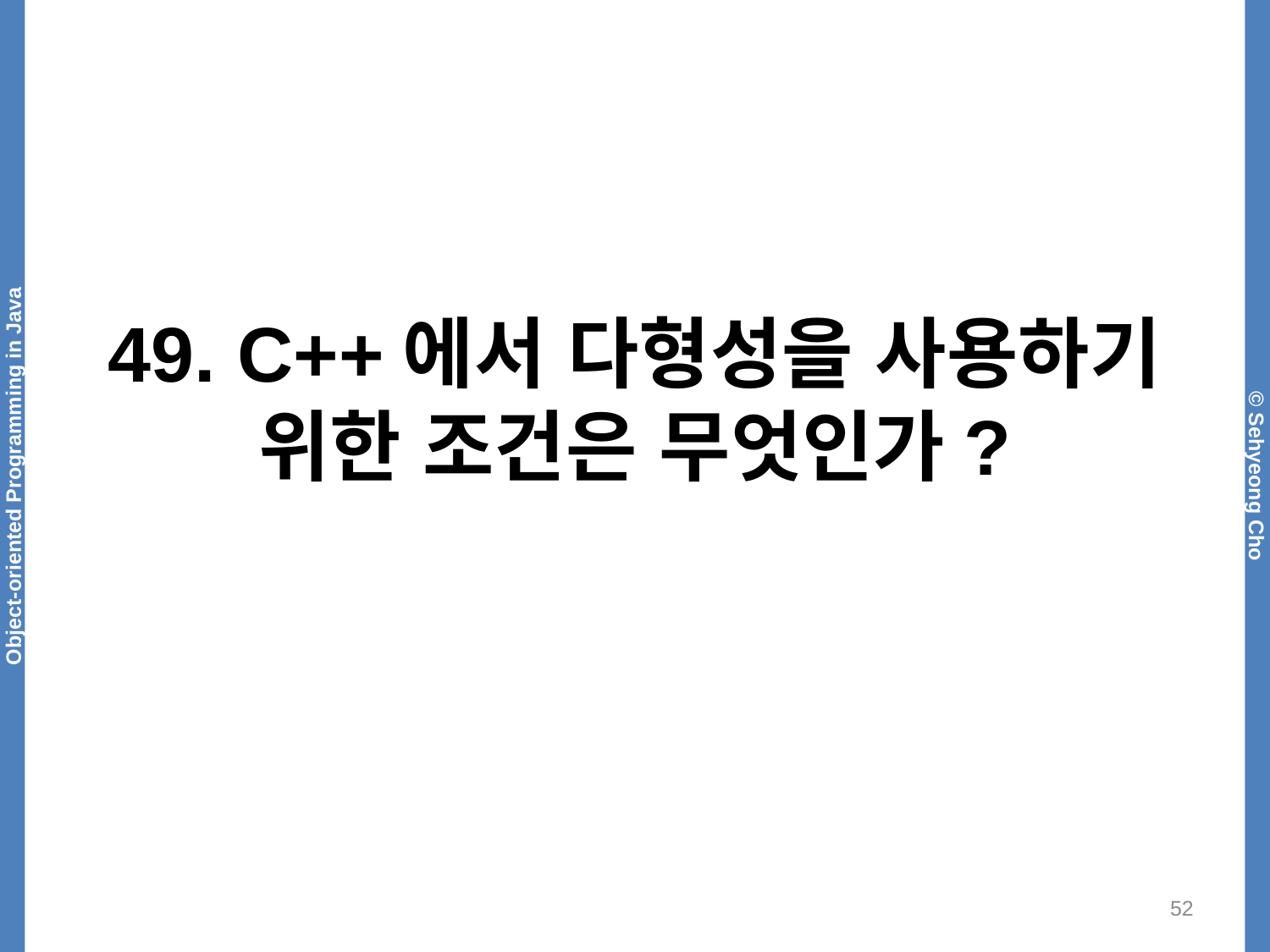

# 49. C++에서 다형성을 사용하기 위한 조건은 무엇인가?

52